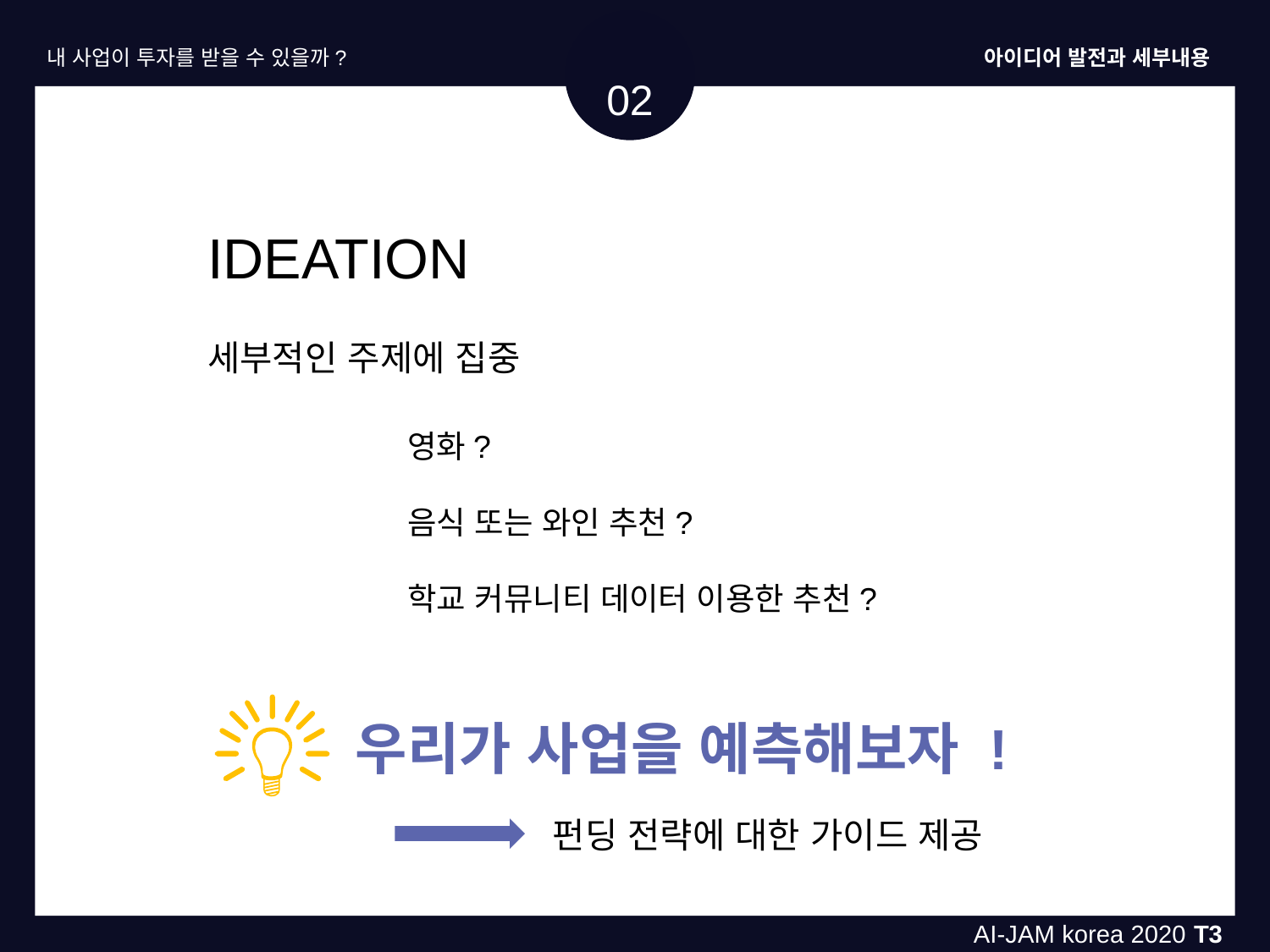

내 사업이 투자를 받을 수 있을까?
아이디어 발전과 세부내용
02

IDEATION
세부적인 주제에 집중

영화?

음식 또는 와인 추천?

학교 커뮤니티 데이터 이용한 추천?

우리가 사업을 예측해보자 !
펀딩 전략에 대한 가이드 제공

AI-JAM korea 2020 T3